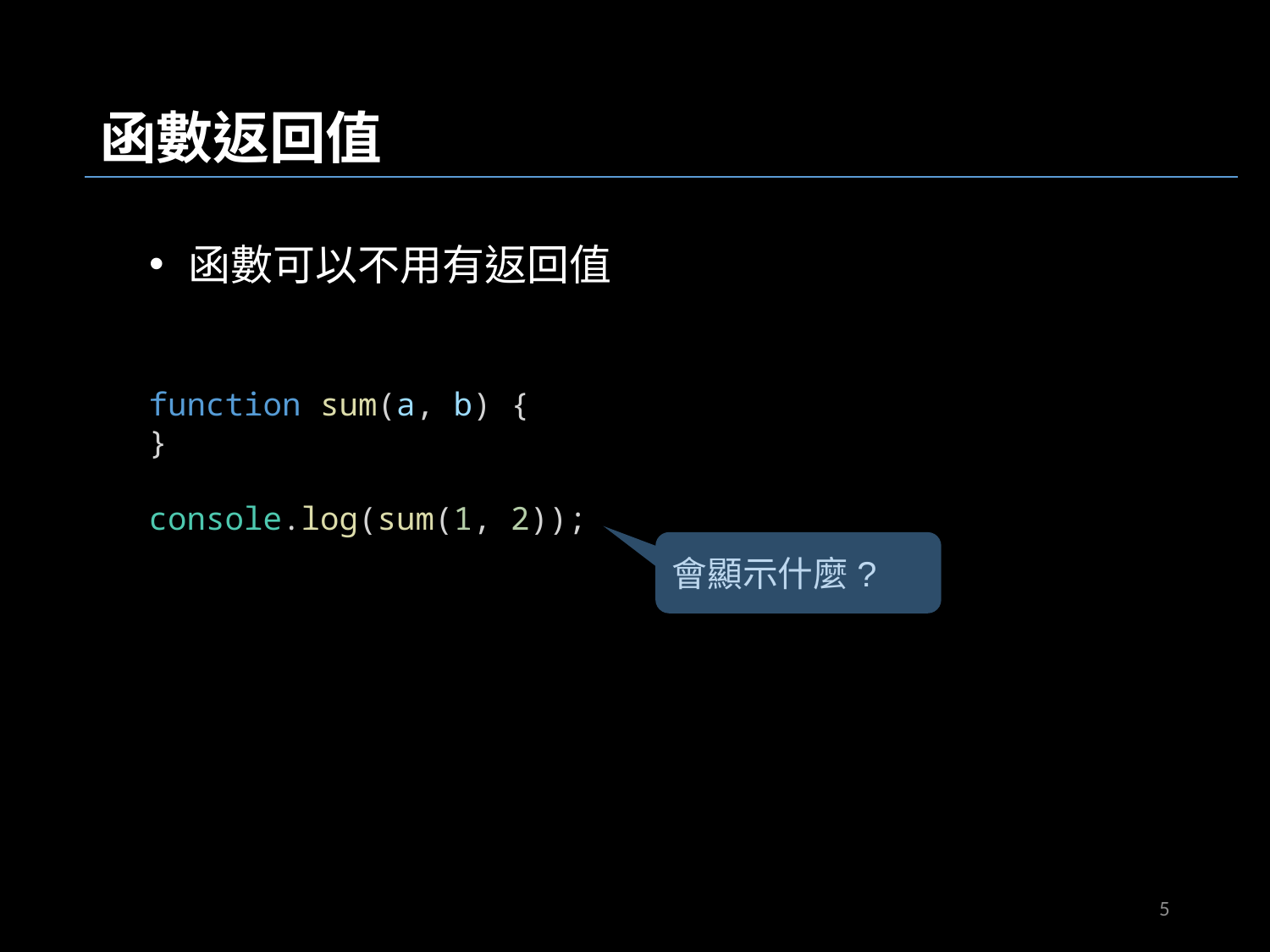

函數返回值
函數可以不用有返回值

function sum(a, b) {
}
console.log(sum(1, 2));
會顯示什麼?
JavaScriptObjects02.js

5